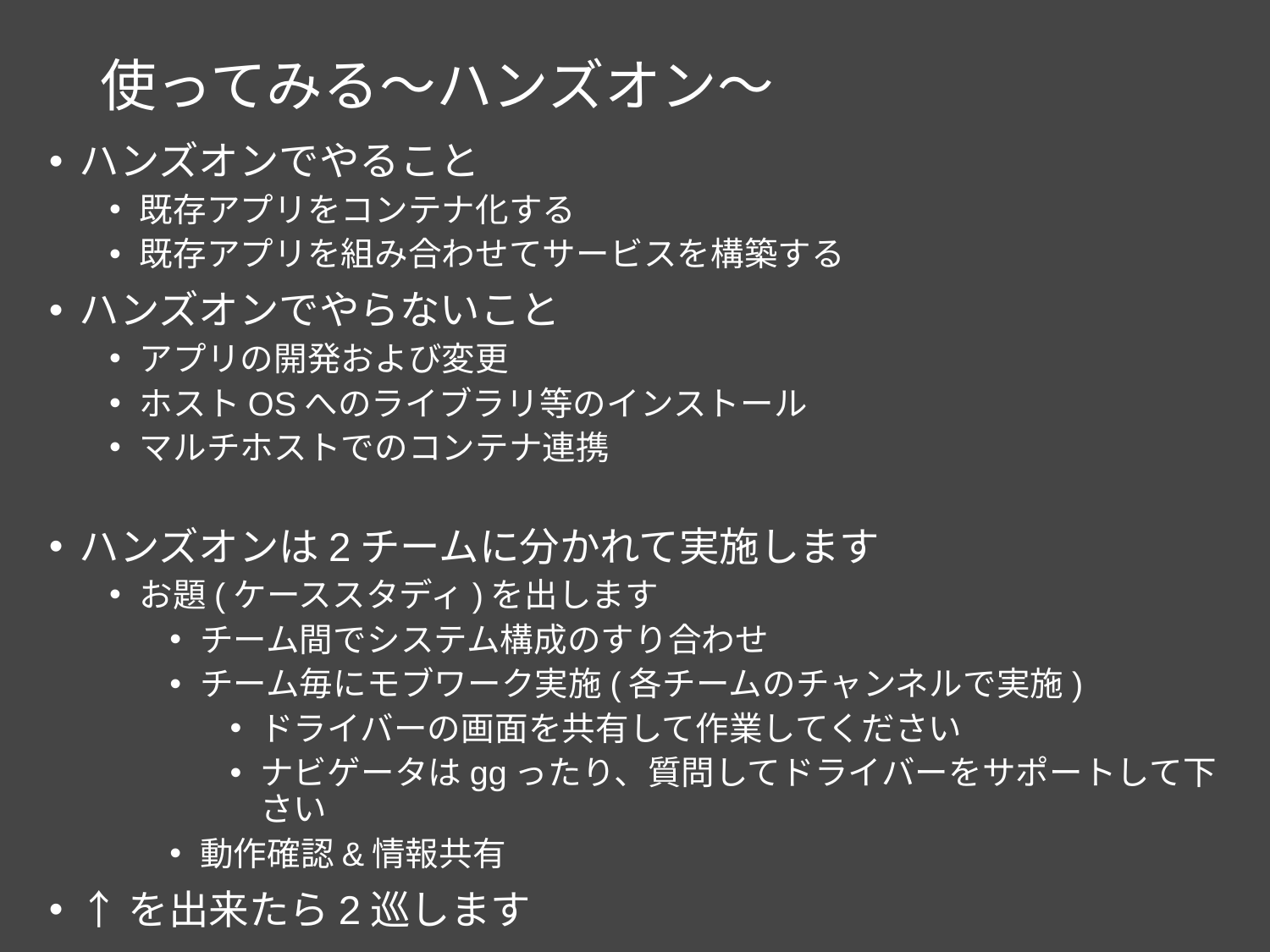

# 使ってみる～ハンズオン～
ハンズオンでやること
既存アプリをコンテナ化する
既存アプリを組み合わせてサービスを構築する
ハンズオンでやらないこと
アプリの開発および変更
ホストOSへのライブラリ等のインストール
マルチホストでのコンテナ連携

ハンズオンは2チームに分かれて実施します
お題(ケーススタディ)を出します
チーム間でシステム構成のすり合わせ
チーム毎にモブワーク実施(各チームのチャンネルで実施)
ドライバーの画面を共有して作業してください
ナビゲータはggったり、質問してドライバーをサポートして下さい
動作確認&情報共有
↑を出来たら2巡します